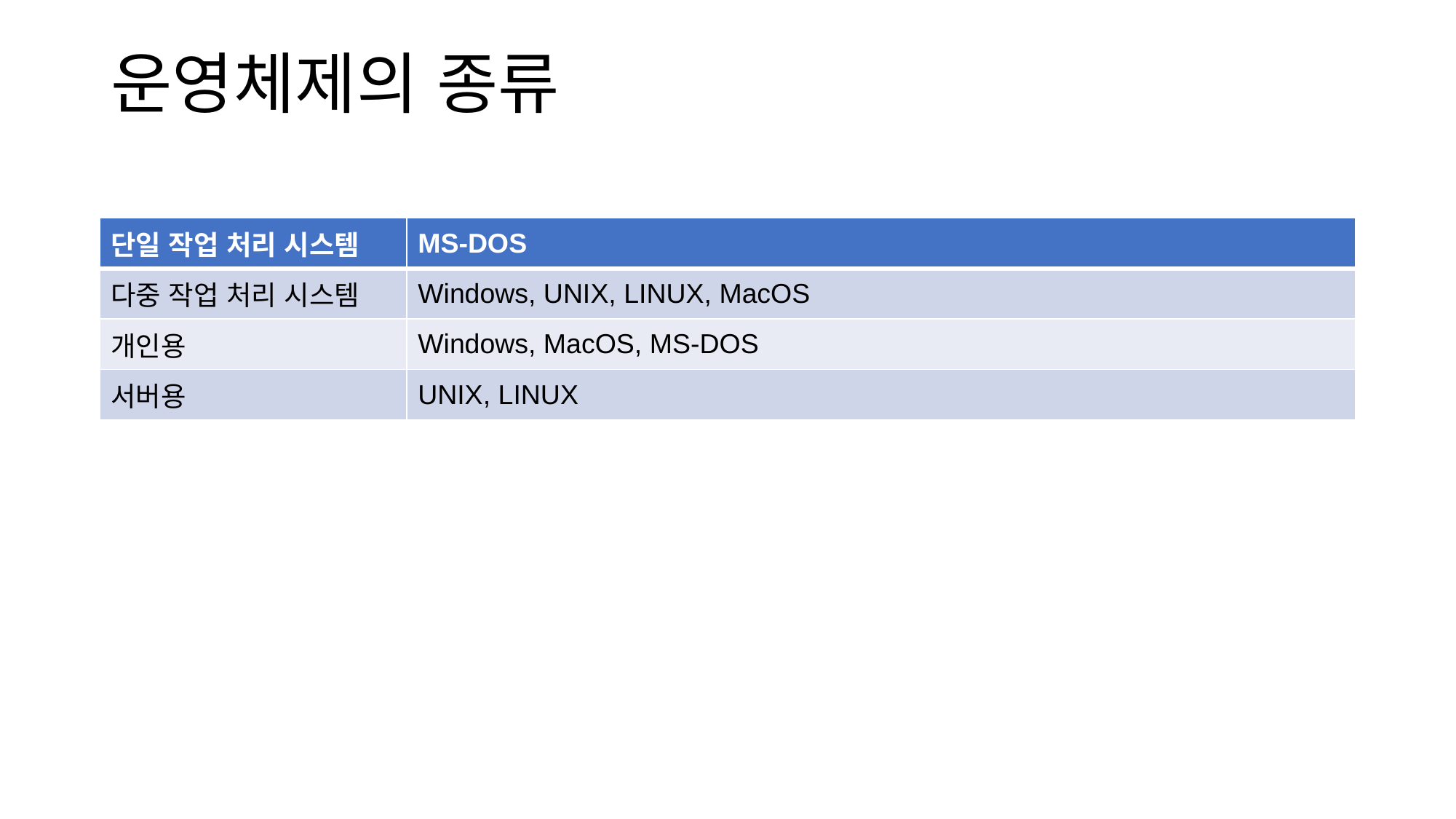

# 운영체제의 종류

| 단일 작업 처리 시스템 | MS-DOS |
| --- | --- |
| 다중 작업 처리 시스템 | Windows, UNIX, LINUX, MacOS |
| 개인용 | Windows, MacOS, MS-DOS |
| 서버용 | UNIX, LINUX |